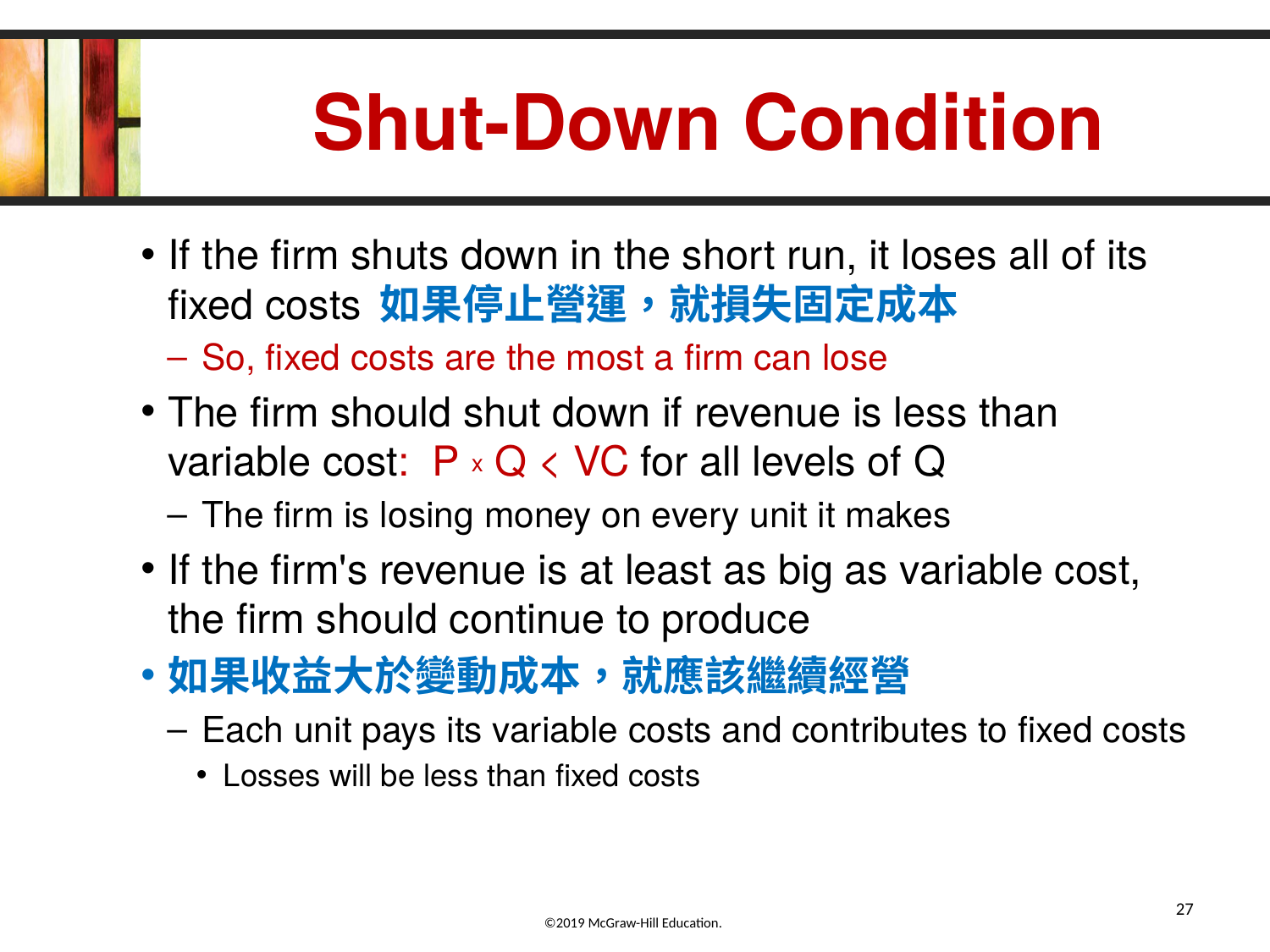

# Shut-Down Condition
If the firm shuts down in the short run, it loses all of its fixed costs 如果停止營運，就損失固定成本
So, fixed costs are the most a firm can lose
The firm should shut down if revenue is less than variable cost:  P x Q < VC for all levels of Q
The firm is losing money on every unit it makes
If the firm's revenue is at least as big as variable cost, the firm should continue to produce
如果收益大於變動成本，就應該繼續經營
Each unit pays its variable costs and contributes to fixed costs
Losses will be less than fixed costs
27
6-27
©2019 McGraw-Hill Education.